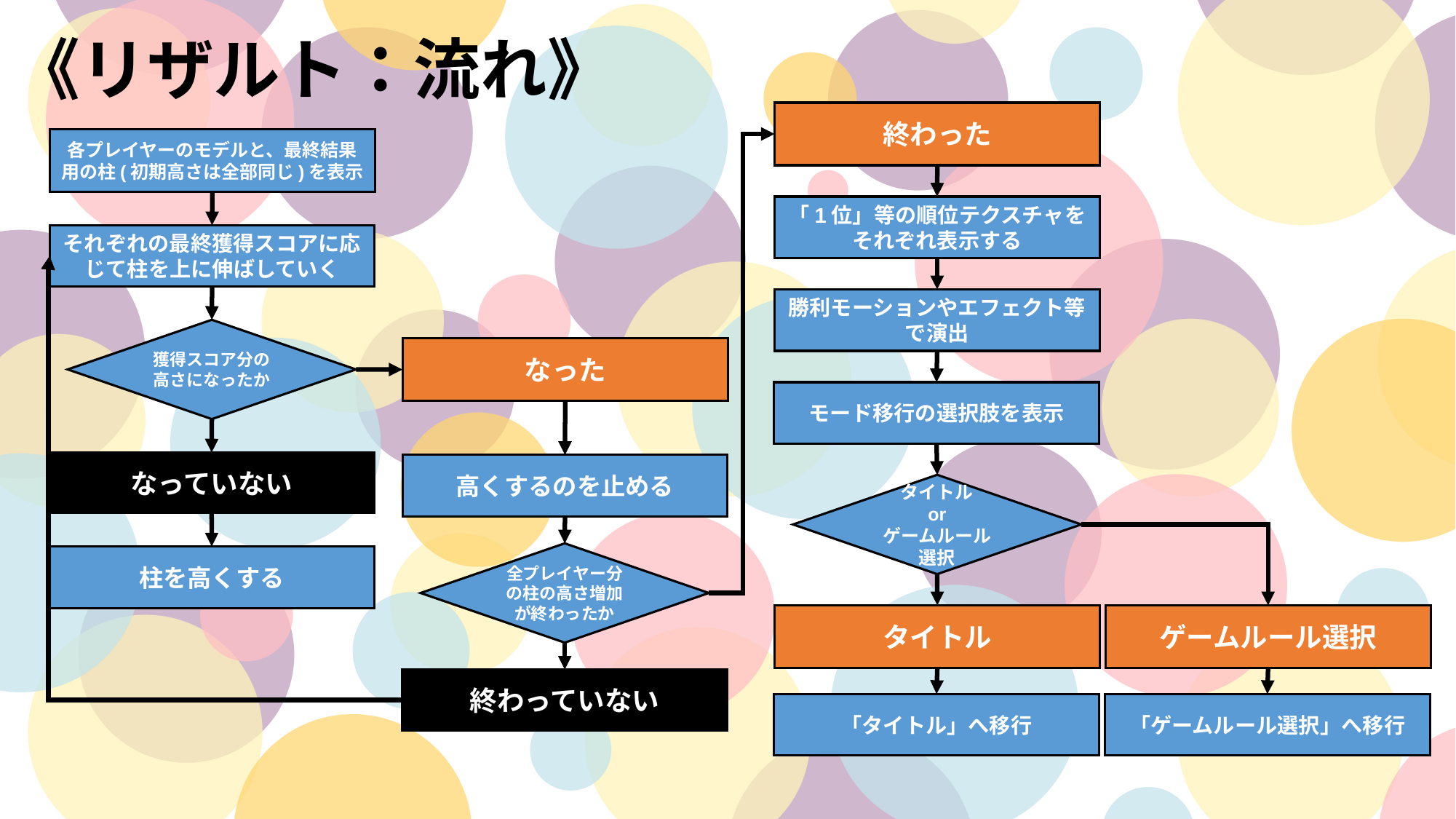

《リザルト：流れ》
終わった
各プレイヤーのモデルと、最終結果用の柱(初期高さは全部同じ)を表示
「1位」等の順位テクスチャをそれぞれ表示する
それぞれの最終獲得スコアに応じて柱を上に伸ばしていく
勝利モーションやエフェクト等で演出
獲得スコア分の高さになったか
なった
モード移行の選択肢を表示
なっていない
高くするのを止める
タイトル
or
ゲームルール選択
全プレイヤー分の柱の高さ増加が終わったか
柱を高くする
タイトル
ゲームルール選択
終わっていない
「タイトル」へ移行
「ゲームルール選択」へ移行